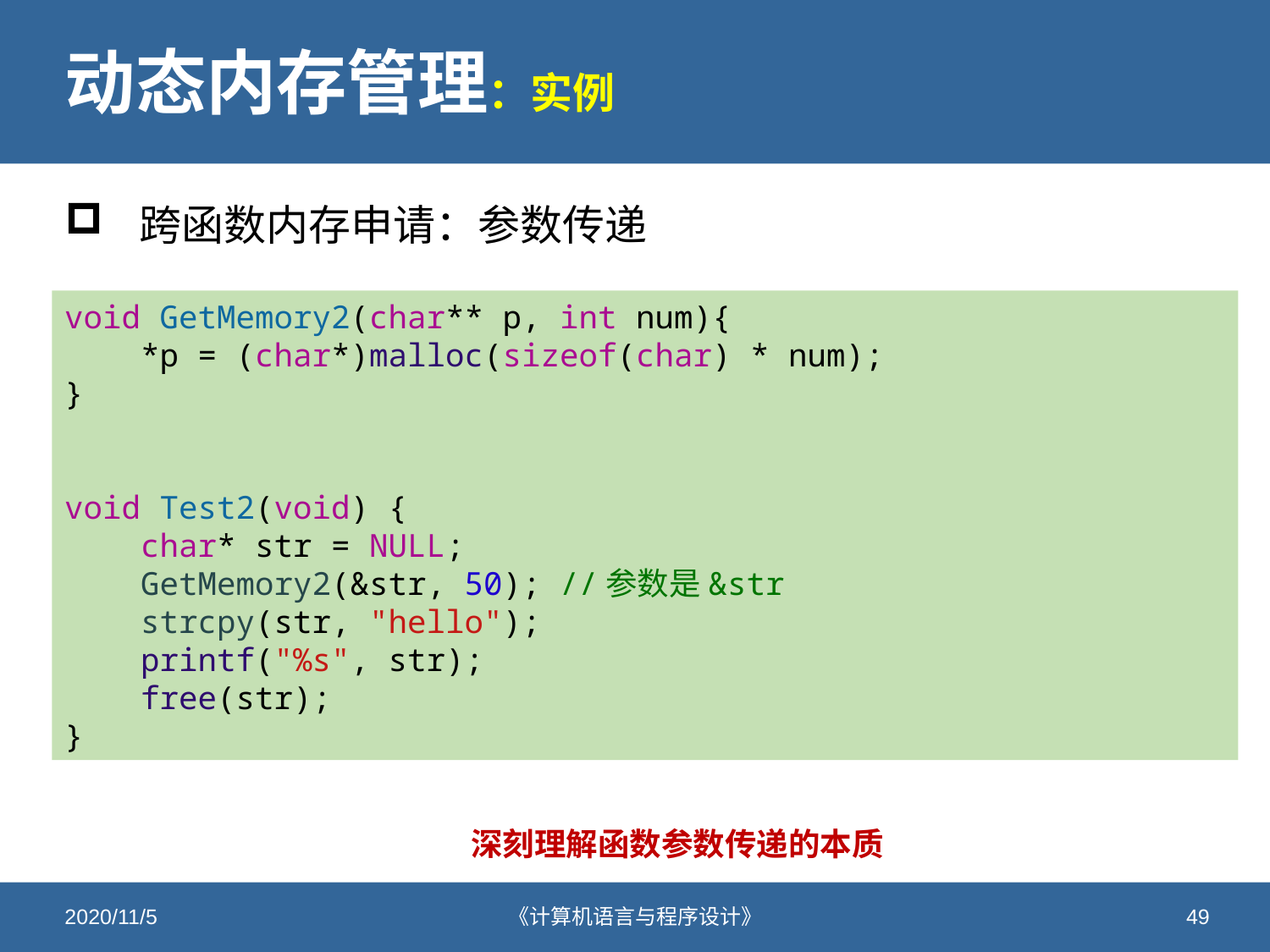

# 动态内存管理：实例
跨函数内存申请：参数传递

void GetMemory2(char** p, int num){
    *p = (char*)malloc(sizeof(char) * num);
}

void Test2(void) {
    char* str = NULL;
    GetMemory2(&str, 50); //参数是&str
    strcpy(str, "hello");
    printf("%s", str);
    free(str);
}
深刻理解函数参数传递的本质
2020/11/5
《计算机语言与程序设计》
49